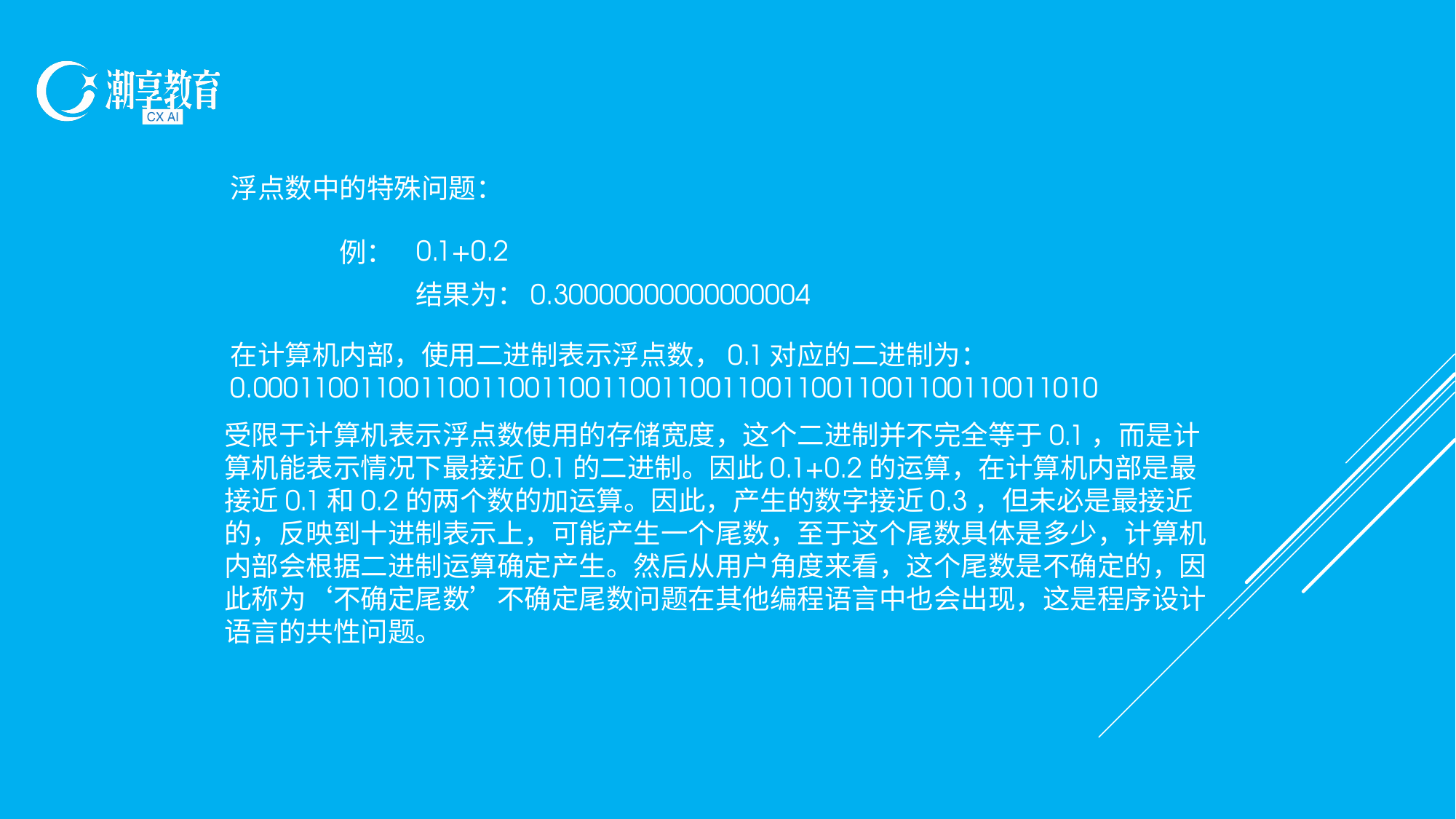

浮点数中的特殊问题：
0.1+0.2
例：
结果为：0.30000000000000004
在计算机内部，使用二进制表示浮点数，0.1对应的二进制为：
0.00011001100110011001100110011001100110011001100110011010
受限于计算机表示浮点数使用的存储宽度，这个二进制并不完全等于0.1，而是计算机能表示情况下最接近0.1的二进制。因此0.1+0.2的运算，在计算机内部是最接近0.1和0.2的两个数的加运算。因此，产生的数字接近0.3，但未必是最接近的，反映到十进制表示上，可能产生一个尾数，至于这个尾数具体是多少，计算机内部会根据二进制运算确定产生。然后从用户角度来看，这个尾数是不确定的，因此称为‘不确定尾数’不确定尾数问题在其他编程语言中也会出现，这是程序设计语言的共性问题。